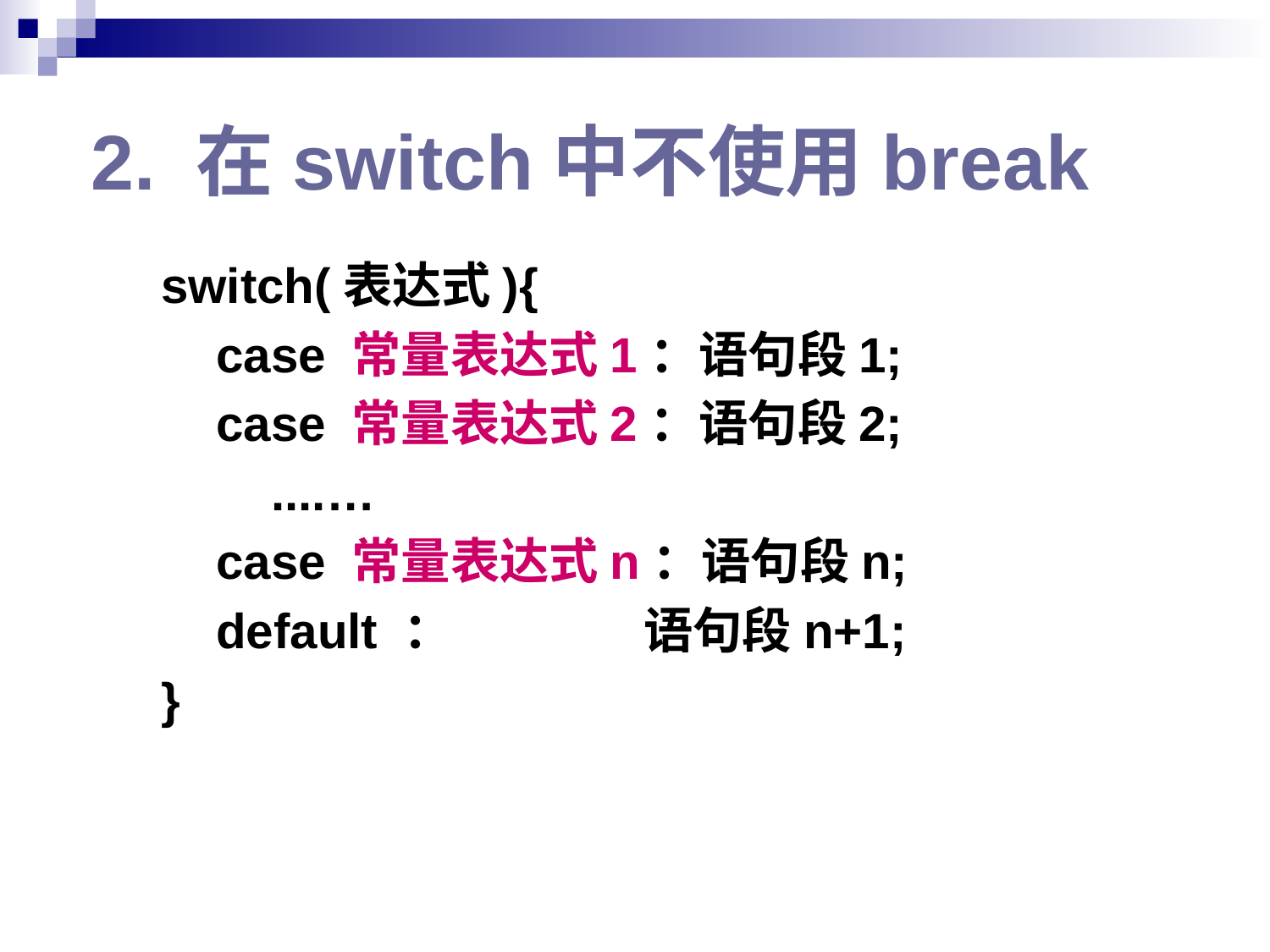

# 2. 在switch中不使用break
switch(表达式){
    case 常量表达式1：语句段1;
    case 常量表达式2：语句段2;
        ....…
    case 常量表达式n：语句段n;
    default ：                 语句段n+1;
}